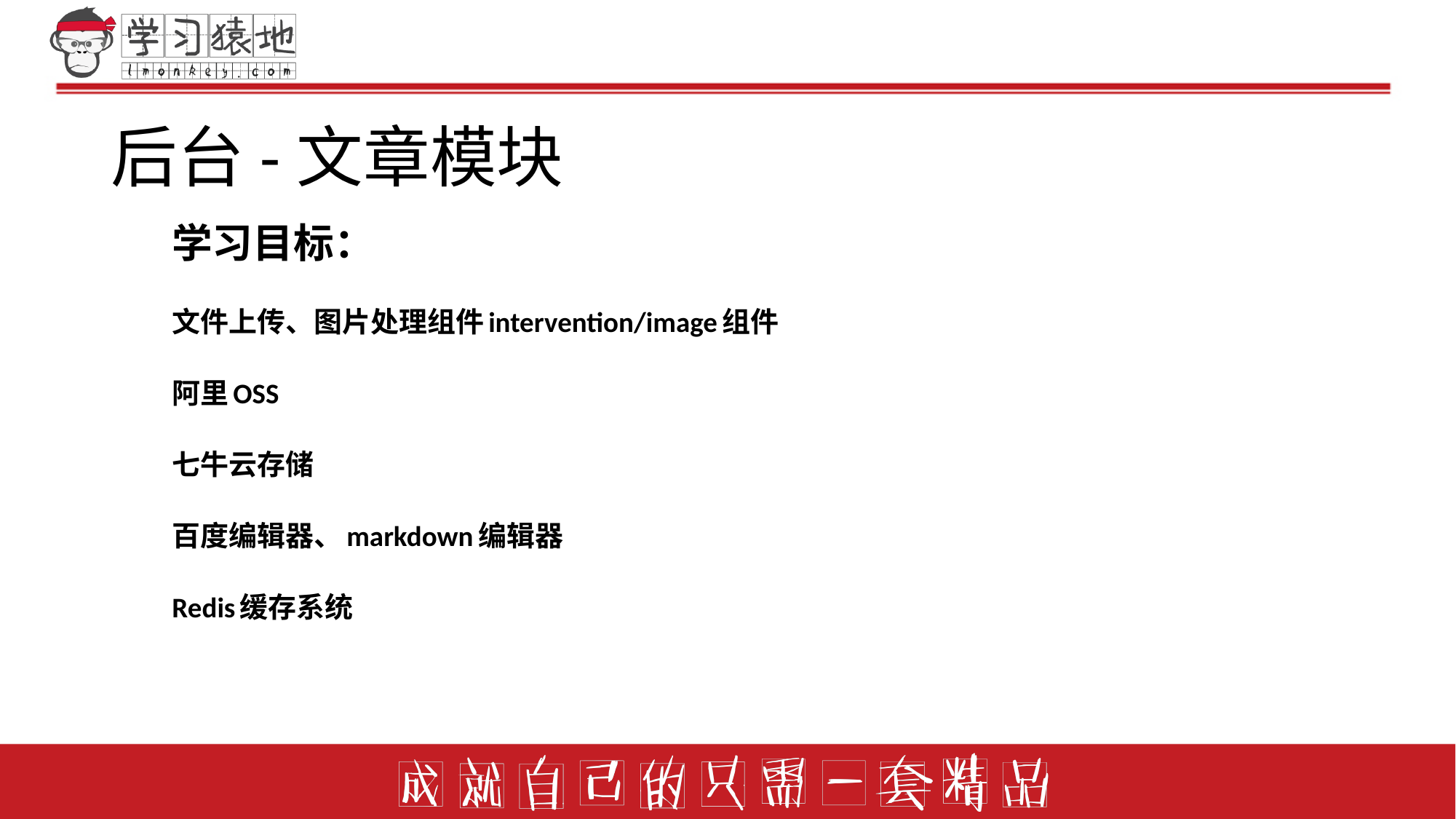

# 后台-文章模块
学习目标：

文件上传、图片处理组件intervention/image组件

阿里OSS

七牛云存储

百度编辑器、markdown编辑器

Redis缓存系统